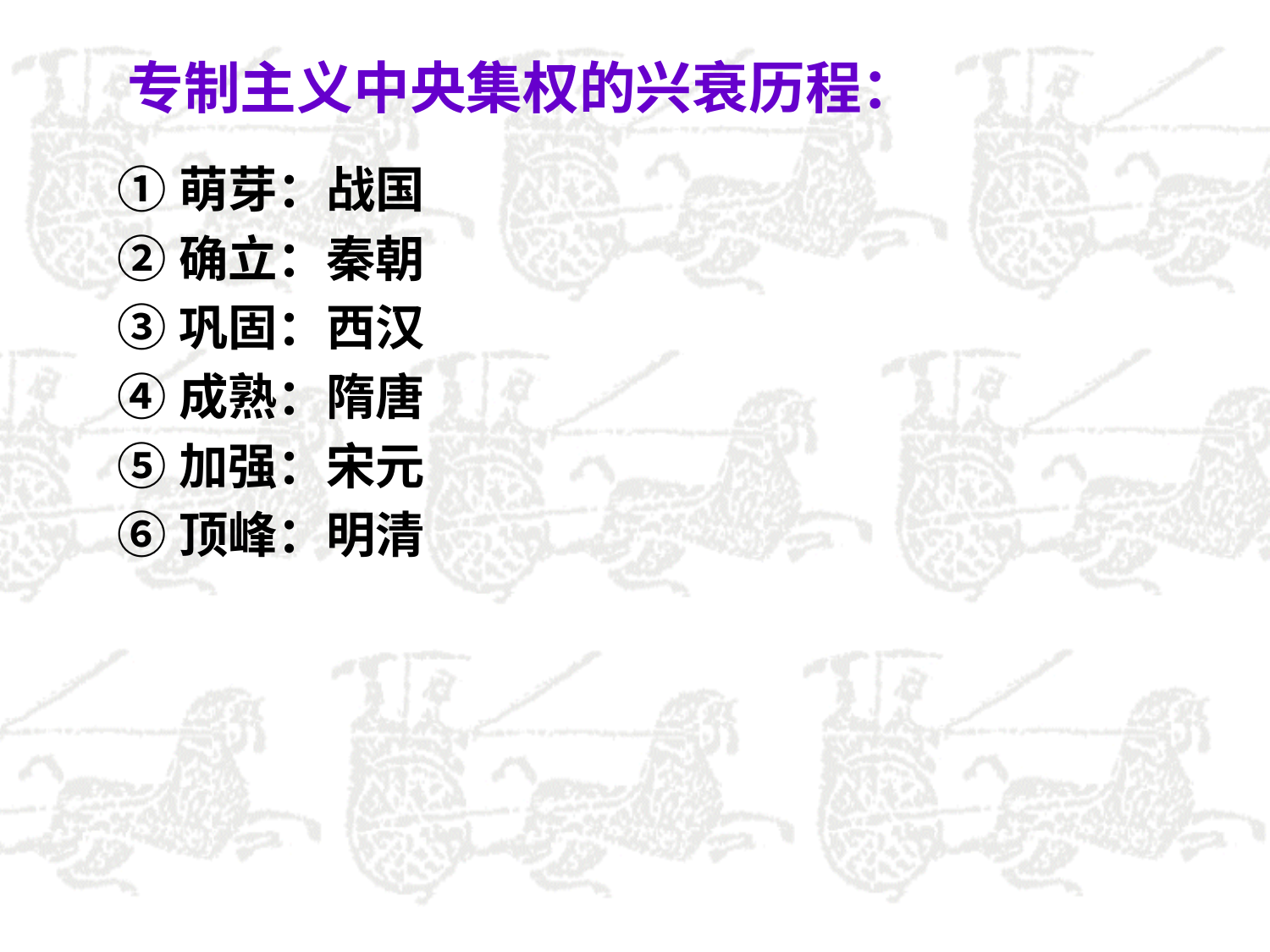

专制主义中央集权的兴衰历程：
 ①萌芽：战国
 ②确立：秦朝
 ③巩固：西汉
 ④成熟：隋唐
 ⑤加强：宋元
 ⑥顶峰：明清